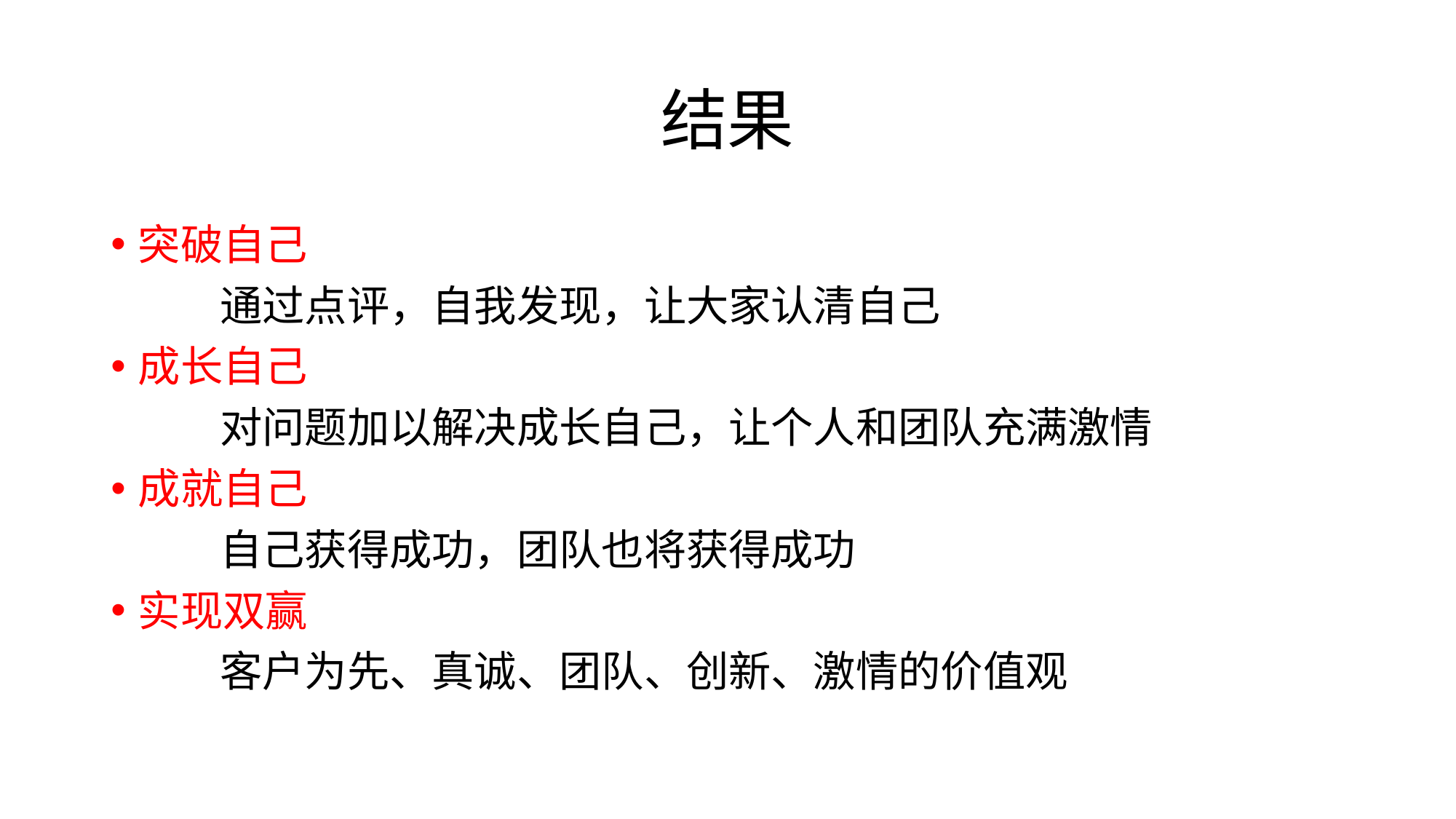

# 结果
突破自己
	通过点评，自我发现，让大家认清自己
成长自己
	对问题加以解决成长自己，让个人和团队充满激情
成就自己
	自己获得成功，团队也将获得成功
实现双赢
	客户为先、真诚、团队、创新、激情的价值观